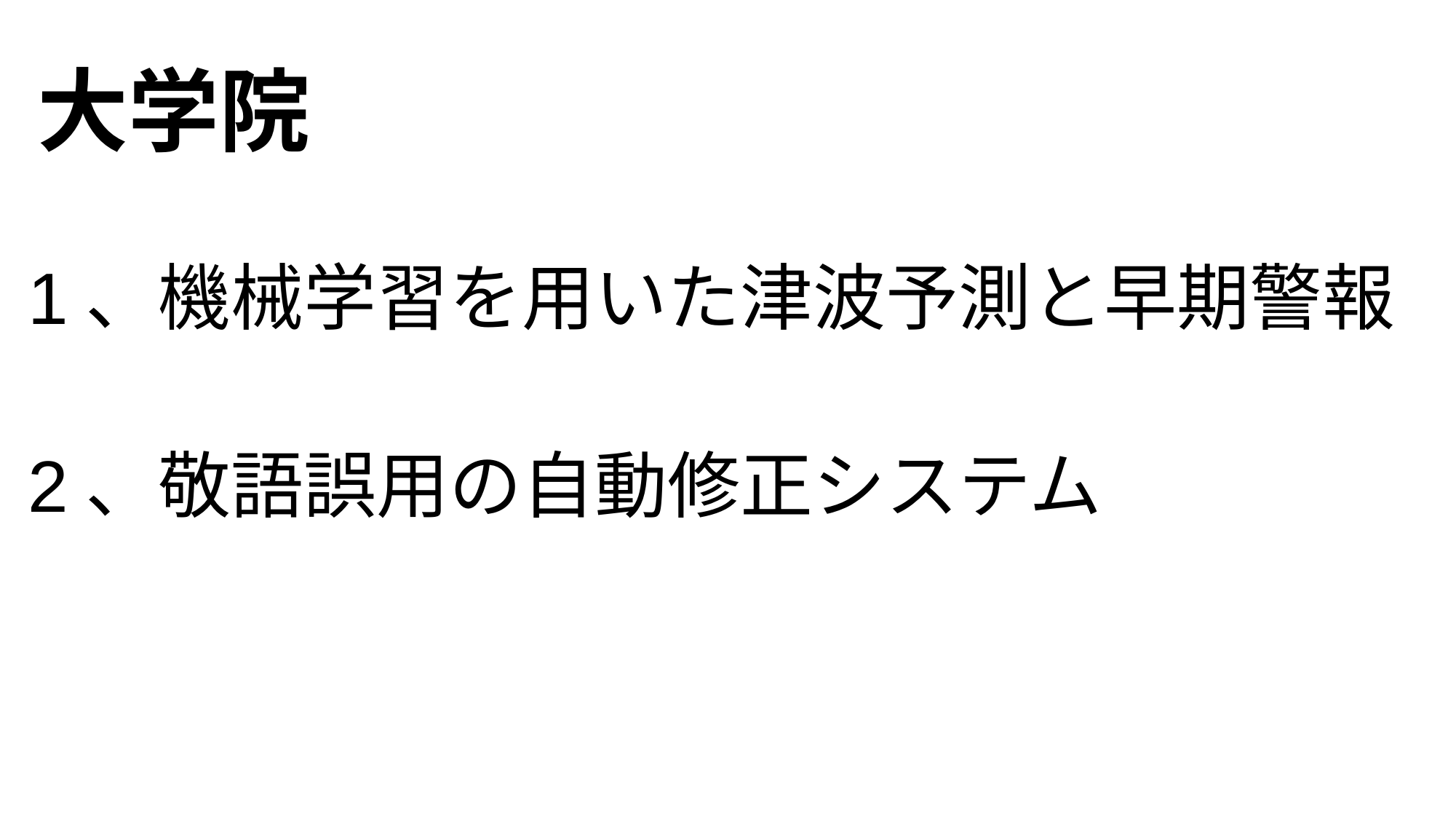

大学院
# 1、機械学習を用いた津波予測と早期警報
2、敬語誤用の自動修正システム